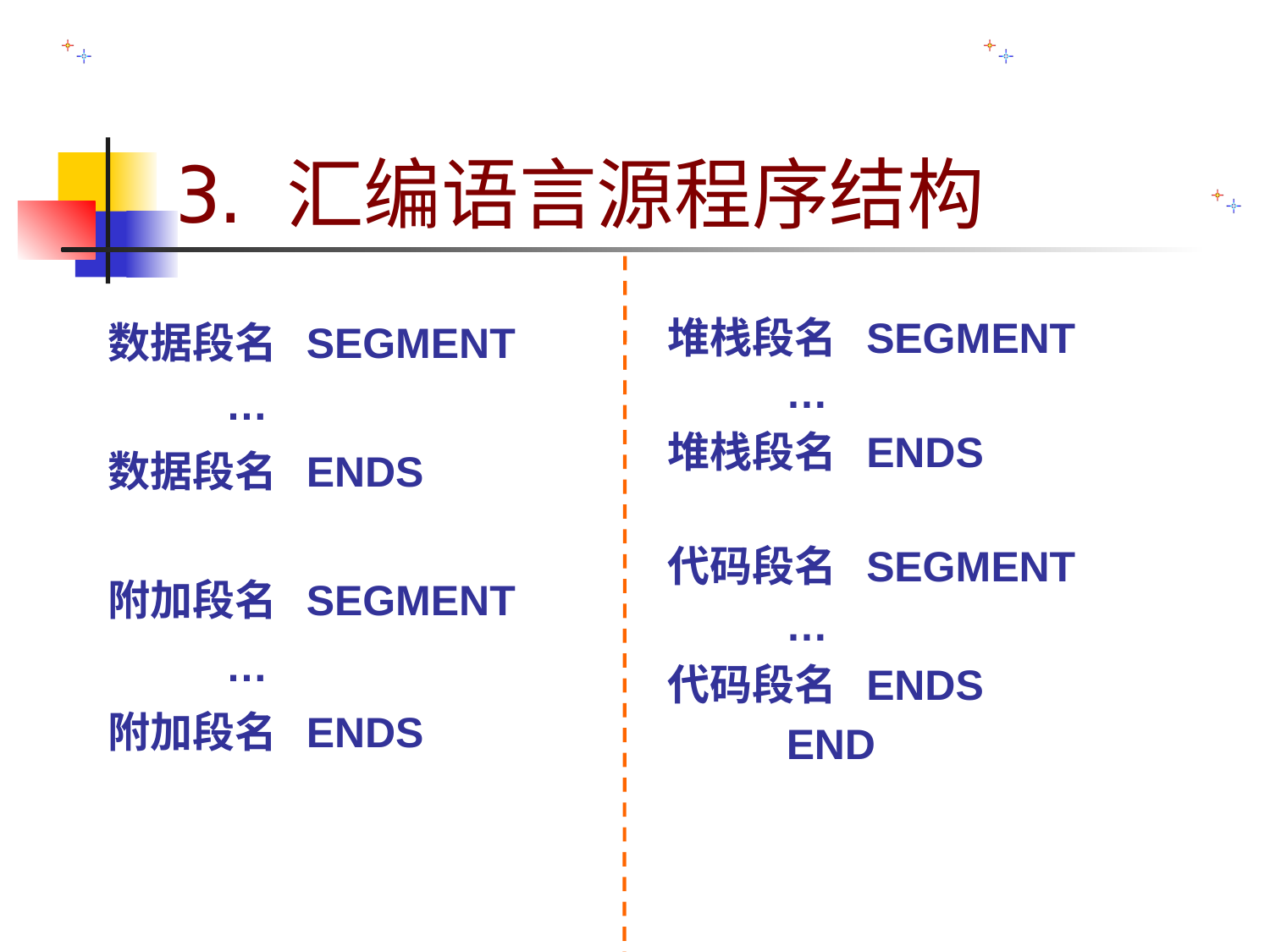

# 3. 汇编语言源程序结构

数据段名  SEGMENT
          …
数据段名  ENDS

附加段名  SEGMENT
          …
附加段名  ENDS
堆栈段名  SEGMENT
          …
堆栈段名  ENDS

代码段名  SEGMENT
          …
代码段名  ENDS
          END